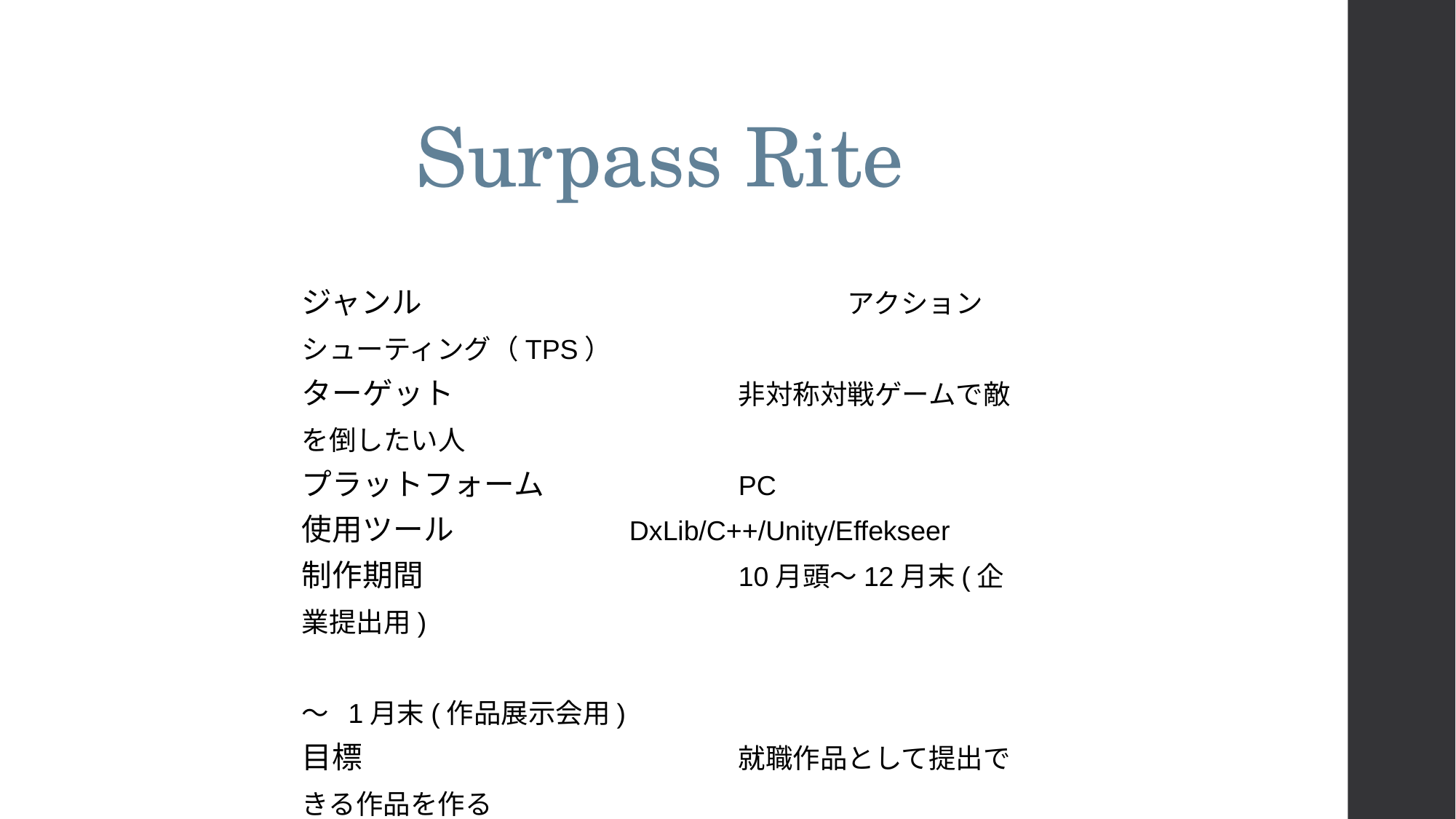

Surpass Rite
ジャンル	　			アクションシューティング（TPS）
ターゲット　			非対称対戦ゲームで敵を倒したい人
プラットフォーム 		PC
使用ツール　 		DxLib/C++/Unity/Effekseer
制作期間	　		10月頭～12月末(企業提出用)
						　  ～  1月末(作品展示会用)
目標		　	    	就職作品として提出できる作品を作る

参考ゲーム　		3DS 暗殺教室 アサシン育成計画!!